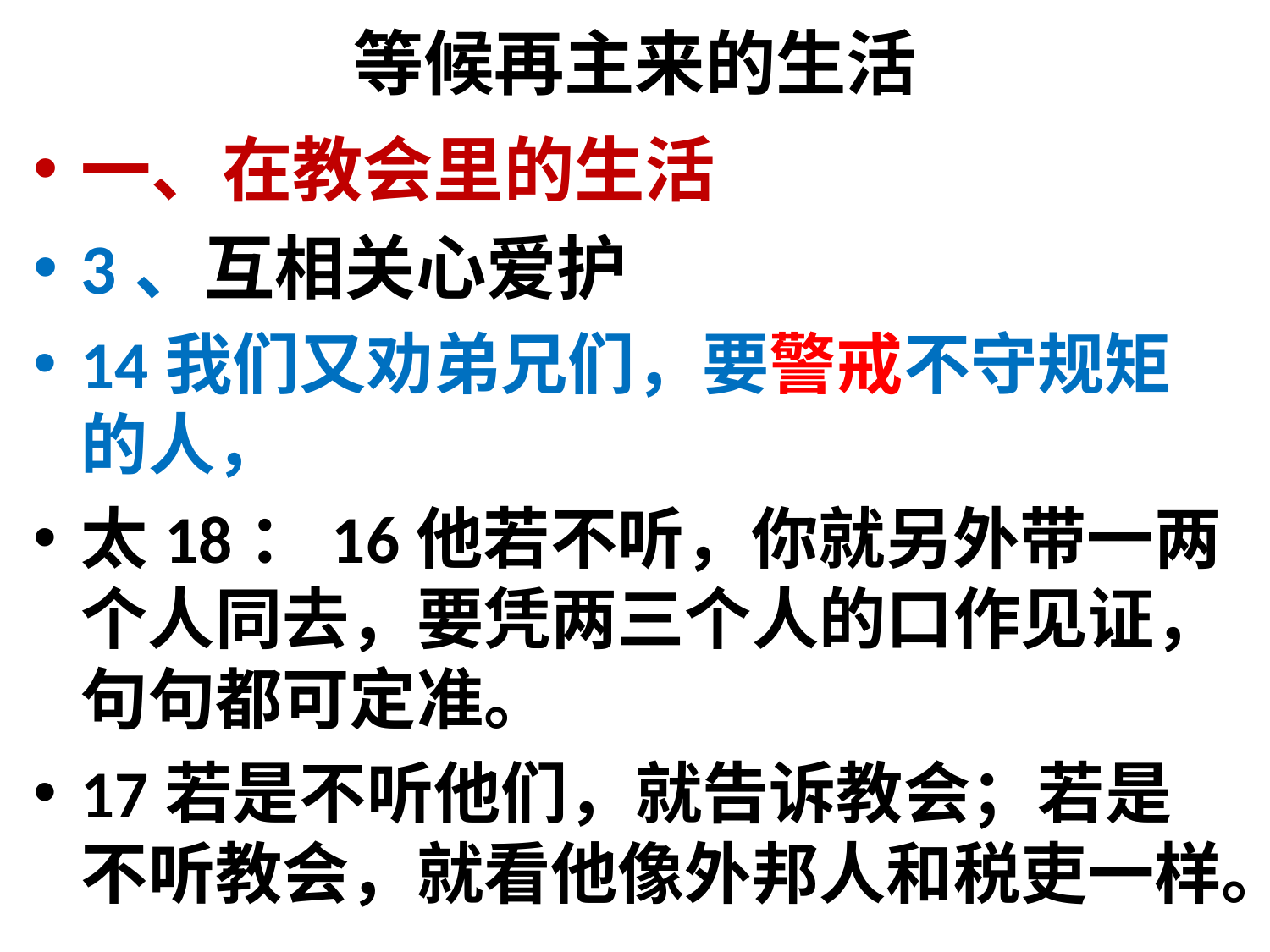

# 等候再主来的生活
一、在教会里的生活
3、互相关心爱护
14我们又劝弟兄们，要警戒不守规矩的人，
太18：16他若不听，你就另外带一两个人同去，要凭两三个人的口作见证，句句都可定准。
17若是不听他们，就告诉教会；若是不听教会，就看他像外邦人和税吏一样。